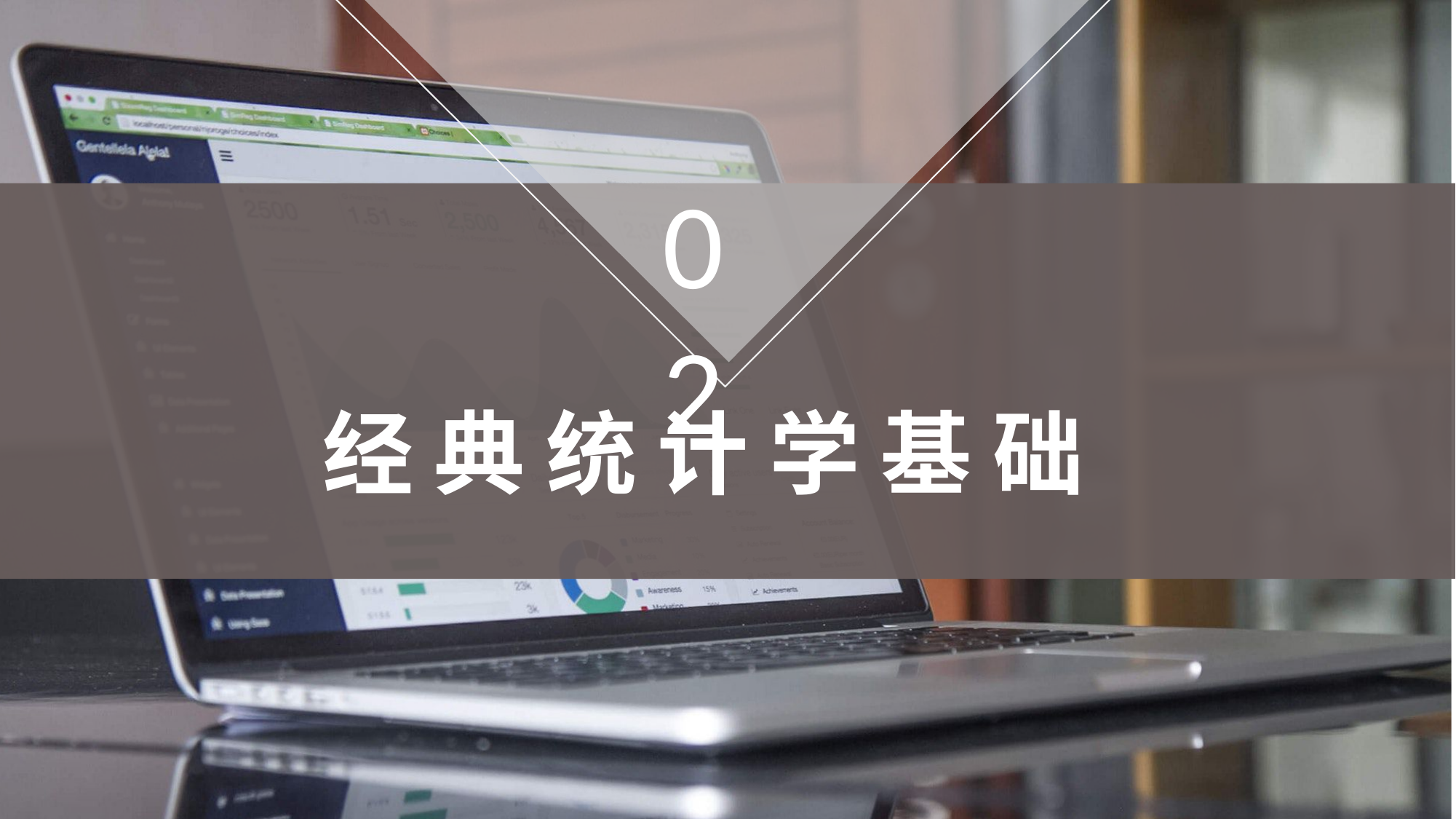

02

经 典 统 计 学 基 础